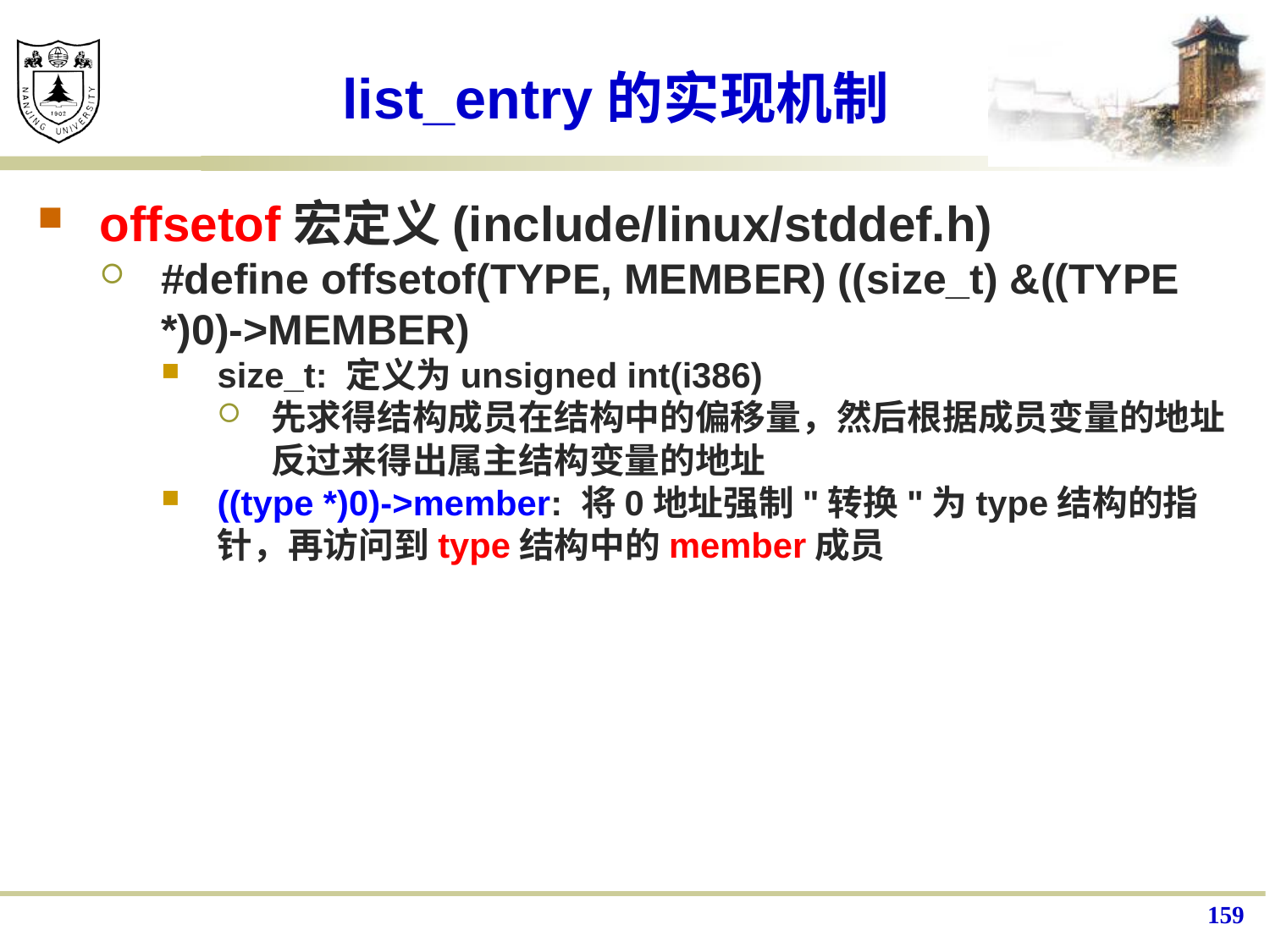

# list_entry的实现机制
offsetof宏定义(include/linux/stddef.h)
#define offsetof(TYPE, MEMBER) ((size_t) &((TYPE *)0)->MEMBER)
size_t: 定义为unsigned int(i386)
先求得结构成员在结构中的偏移量，然后根据成员变量的地址反过来得出属主结构变量的地址
((type *)0)->member: 将0地址强制"转换"为type结构的指针，再访问到type结构中的member成员

159